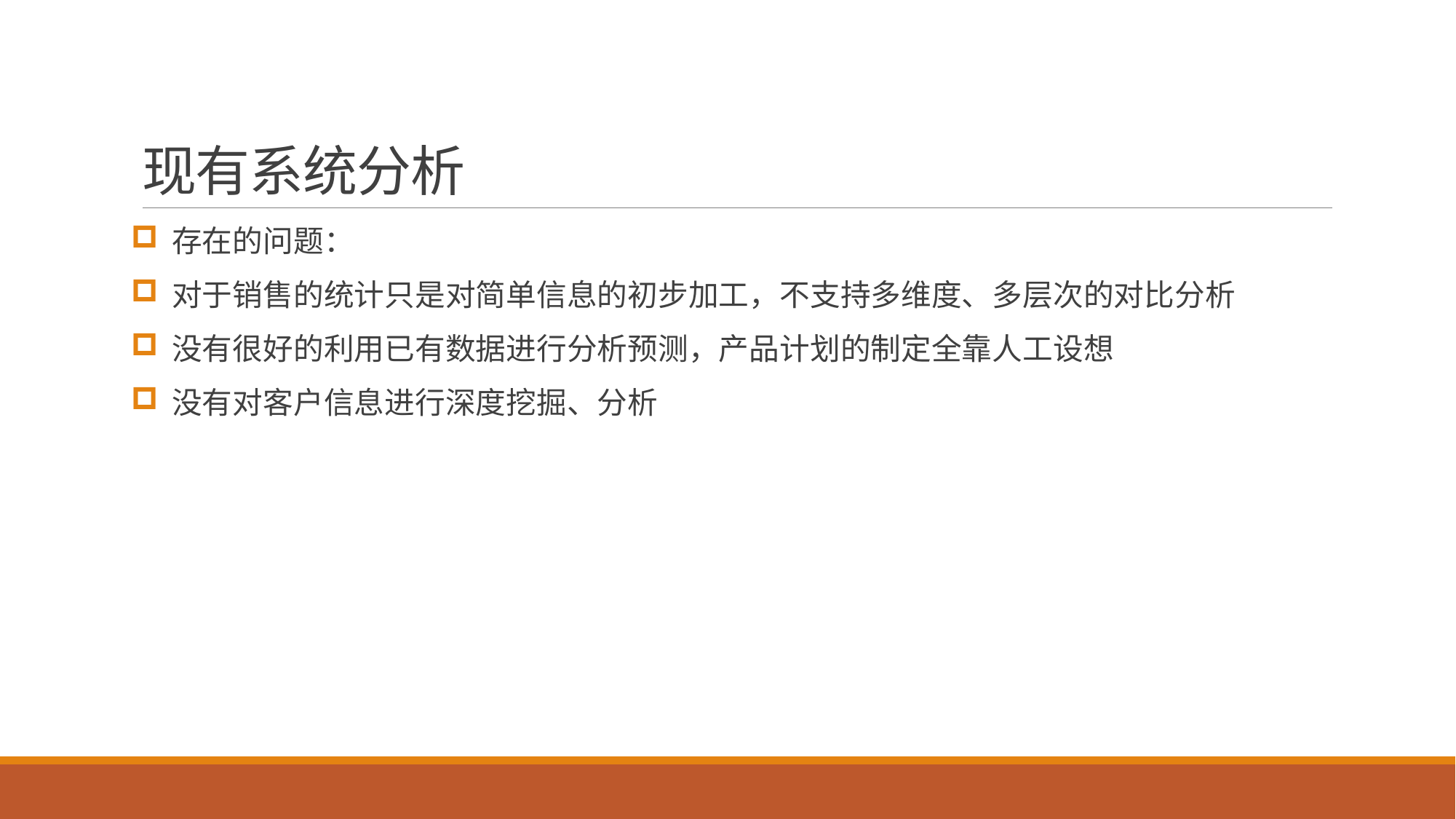

# 现有系统分析
存在的问题：
对于销售的统计只是对简单信息的初步加工，不支持多维度、多层次的对比分析
没有很好的利用已有数据进行分析预测，产品计划的制定全靠人工设想
没有对客户信息进行深度挖掘、分析